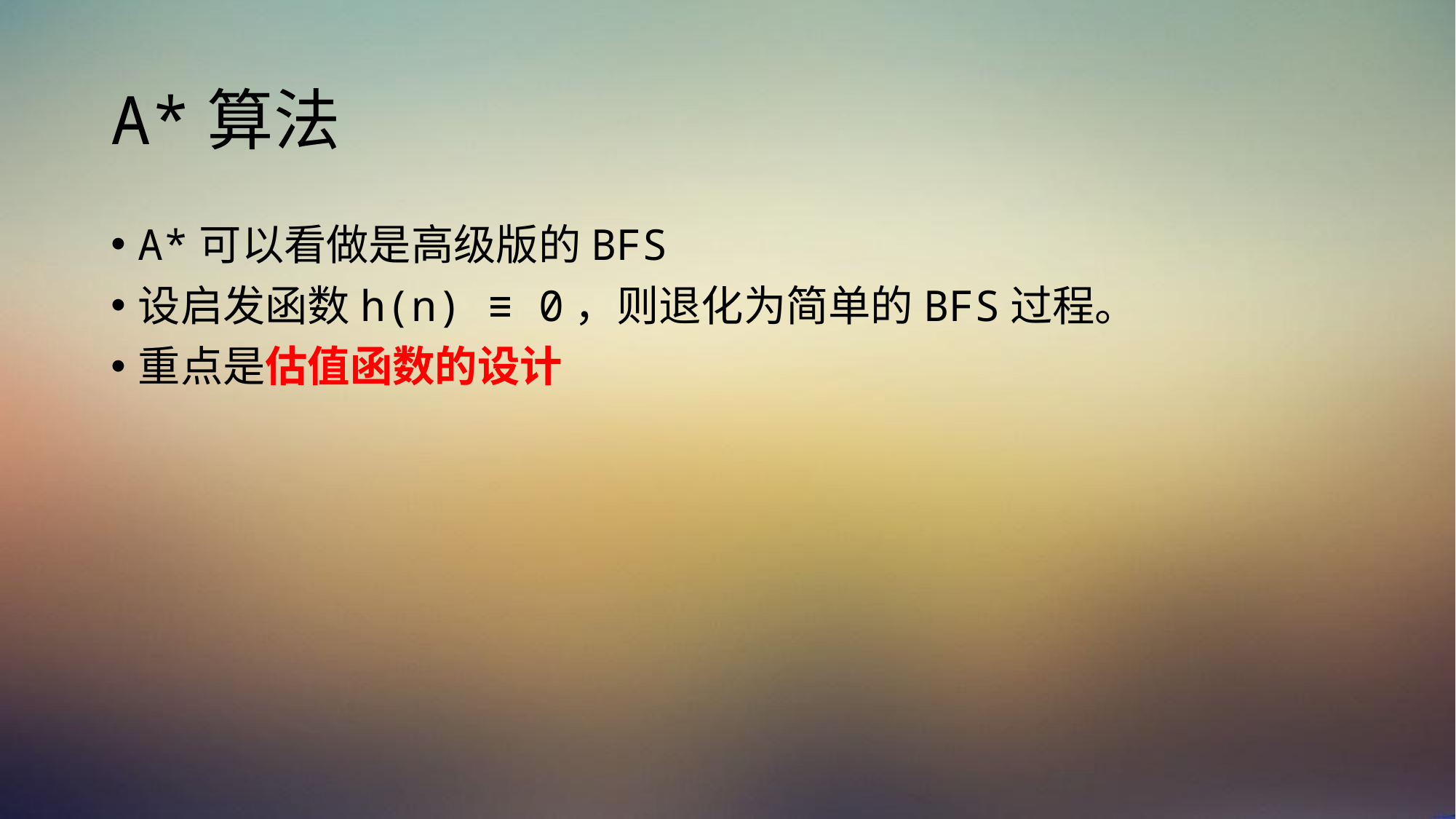

# A*算法
A*可以看做是高级版的BFS
设启发函数h(n) ≡ 0，则退化为简单的BFS过程。
重点是估值函数的设计